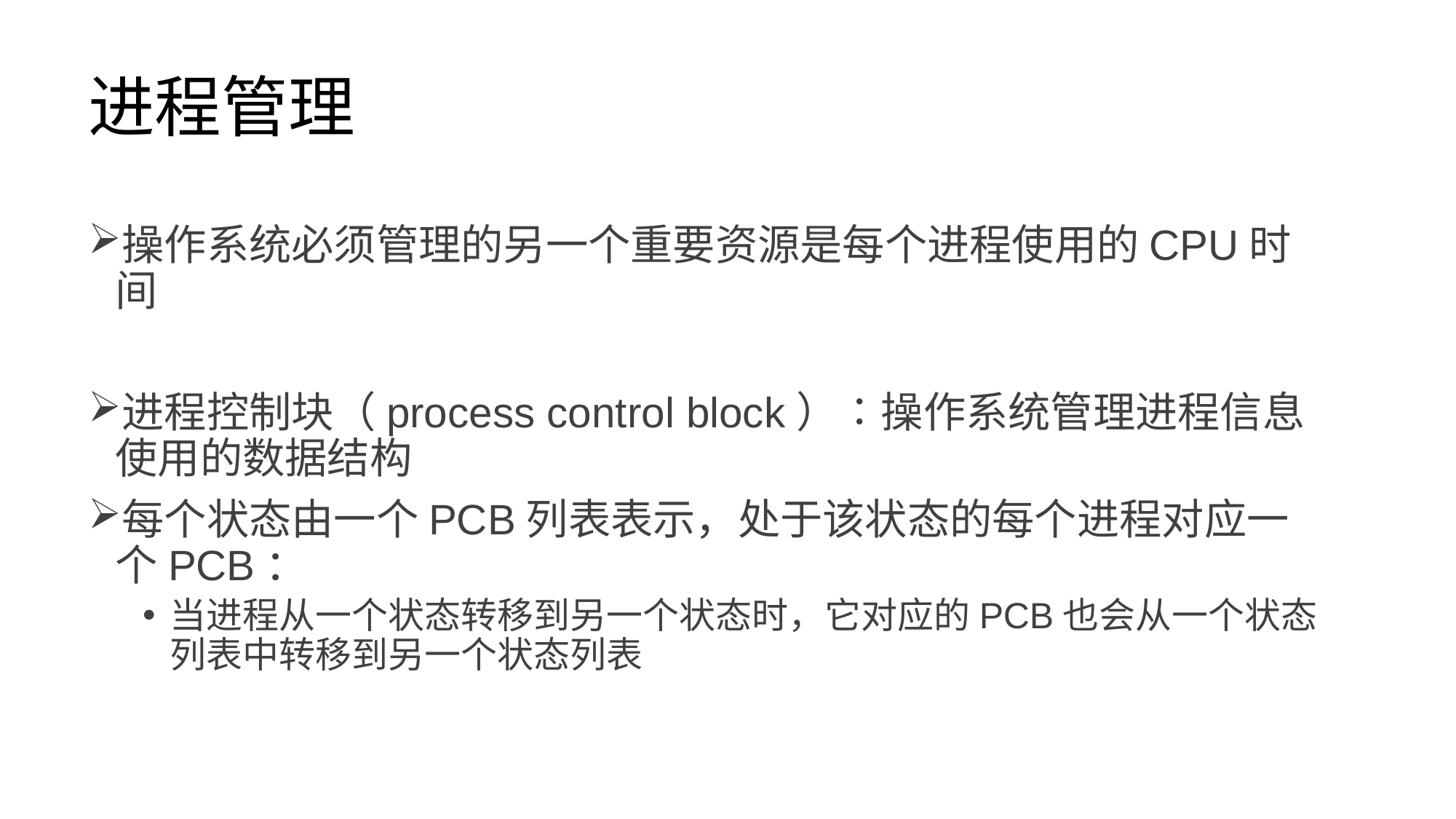

# 进程管理
操作系统必须管理的另一个重要资源是每个进程使用的CPU时间

进程控制块（process control block）∶操作系统管理进程信息使用的数据结构
每个状态由一个PCB列表表示，处于该状态的每个进程对应一个PCB：
当进程从一个状态转移到另一个状态时，它对应的PCB也会从一个状态列表中转移到另一个状态列表